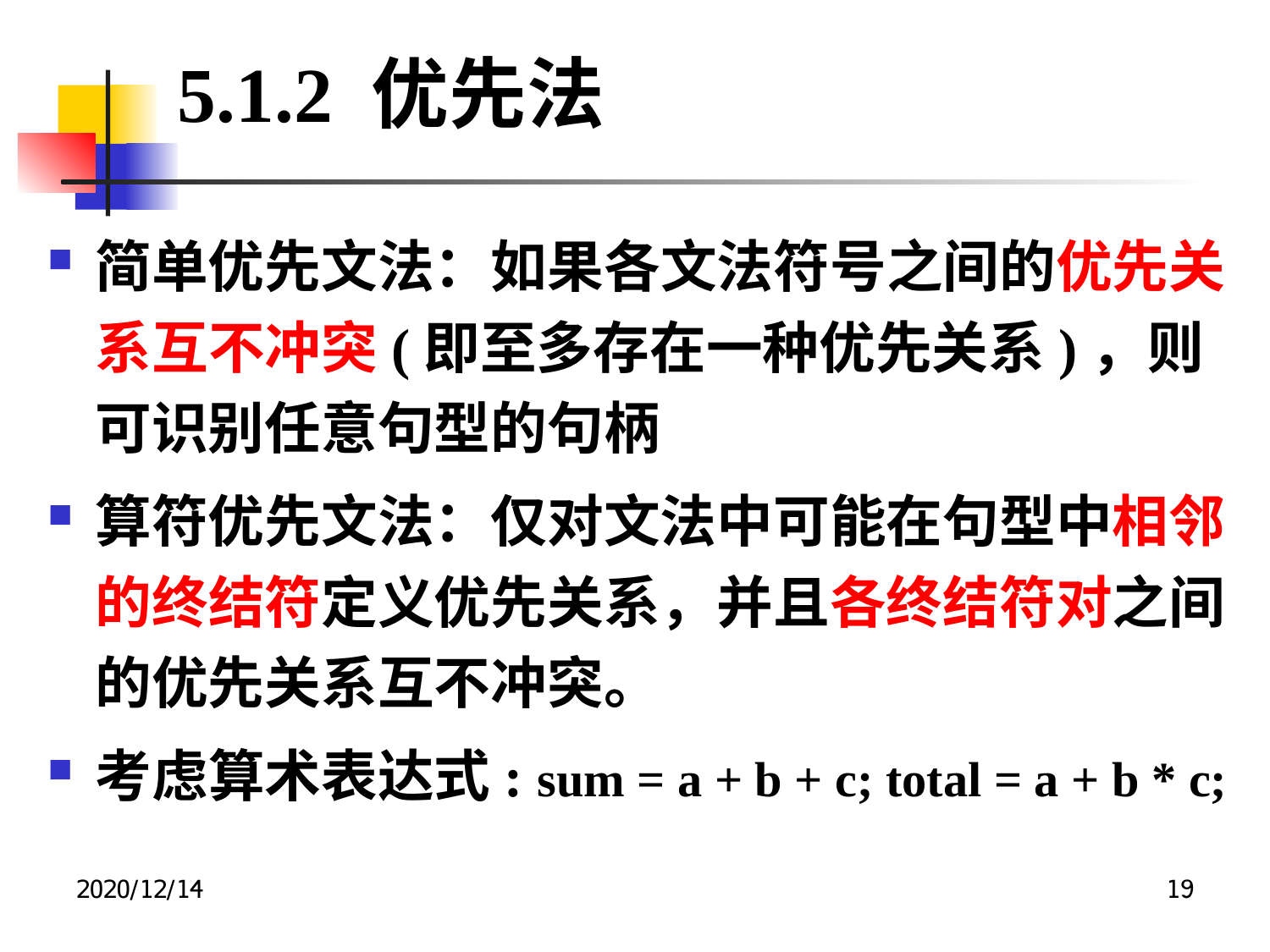

5.1.2 优先法
简单优先文法：如果各文法符号之间的优先关系互不冲突(即至多存在一种优先关系)，则可识别任意句型的句柄
算符优先文法：仅对文法中可能在句型中相邻的终结符定义优先关系，并且各终结符对之间的优先关系互不冲突。
考虑算术表达式: sum = a + b + c; total = a + b * c;
2020/12/14
19